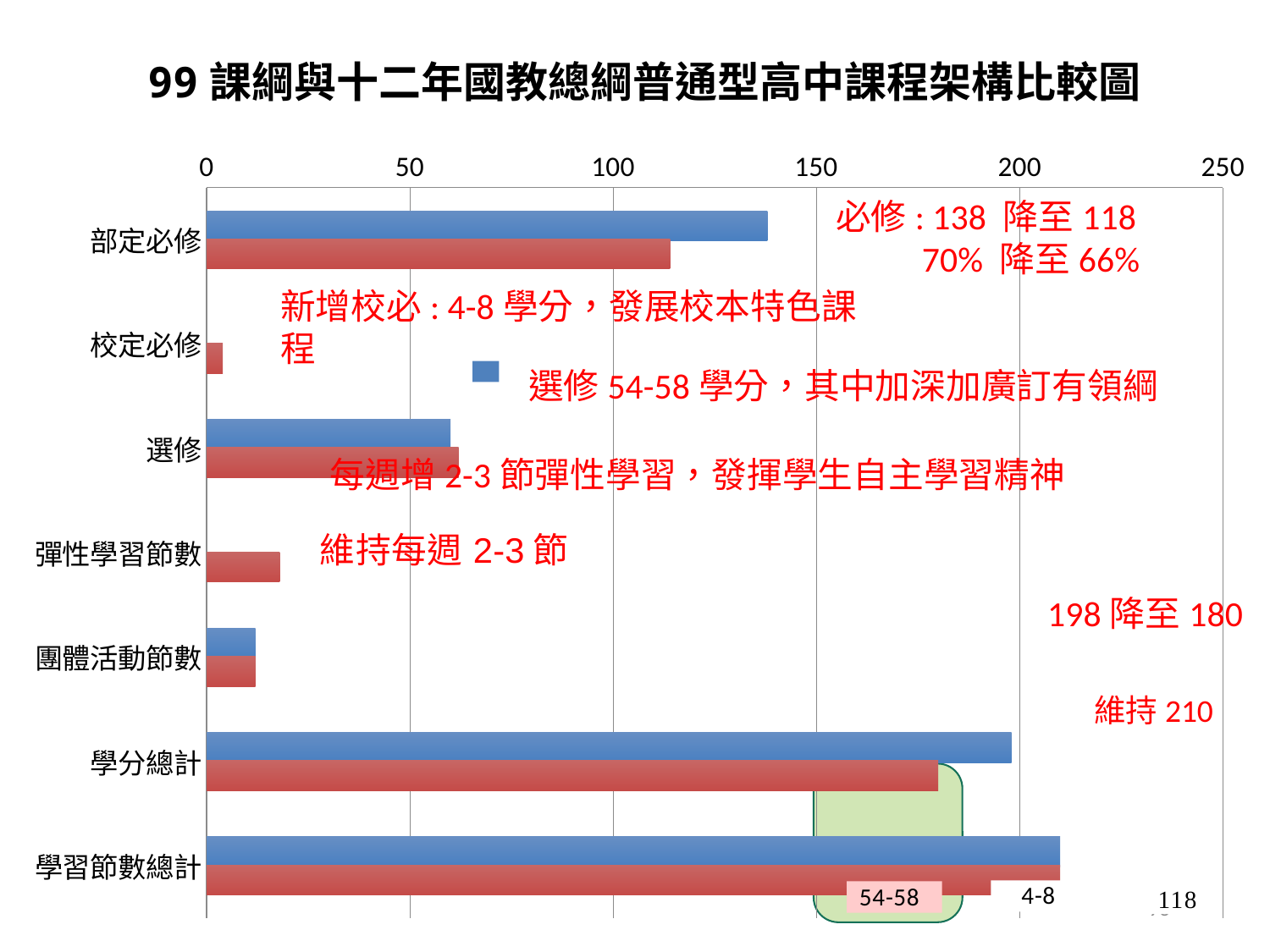

### Chart: 99課綱與十二年國教總綱普通型高中課程架構比較圖

| Category | 99課綱 | 十二年國教課綱 |
|---|---|---|
| 部定必修 | 138.0 | 114.0 |
| 校定必修 | 0.0 | 4.0 |
| 選修 | 60.0 | 62.0 |
| 彈性學習節數 | 0.0 | 18.0 |
| 團體活動節數 | 12.0 | 12.0 |
| 學分總計 | 198.0 | 180.0 |
| 學習節數總計 | 210.0 | 210.0 |
必修: 138 降至118
      70% 降至66%
新增校必: 4-8學分，發展校本特色課程
選修54-58學分，其中加深加廣訂有領綱
每週增2-3節彈性學習，發揮學生自主學習精神
198降至180
維持210

93